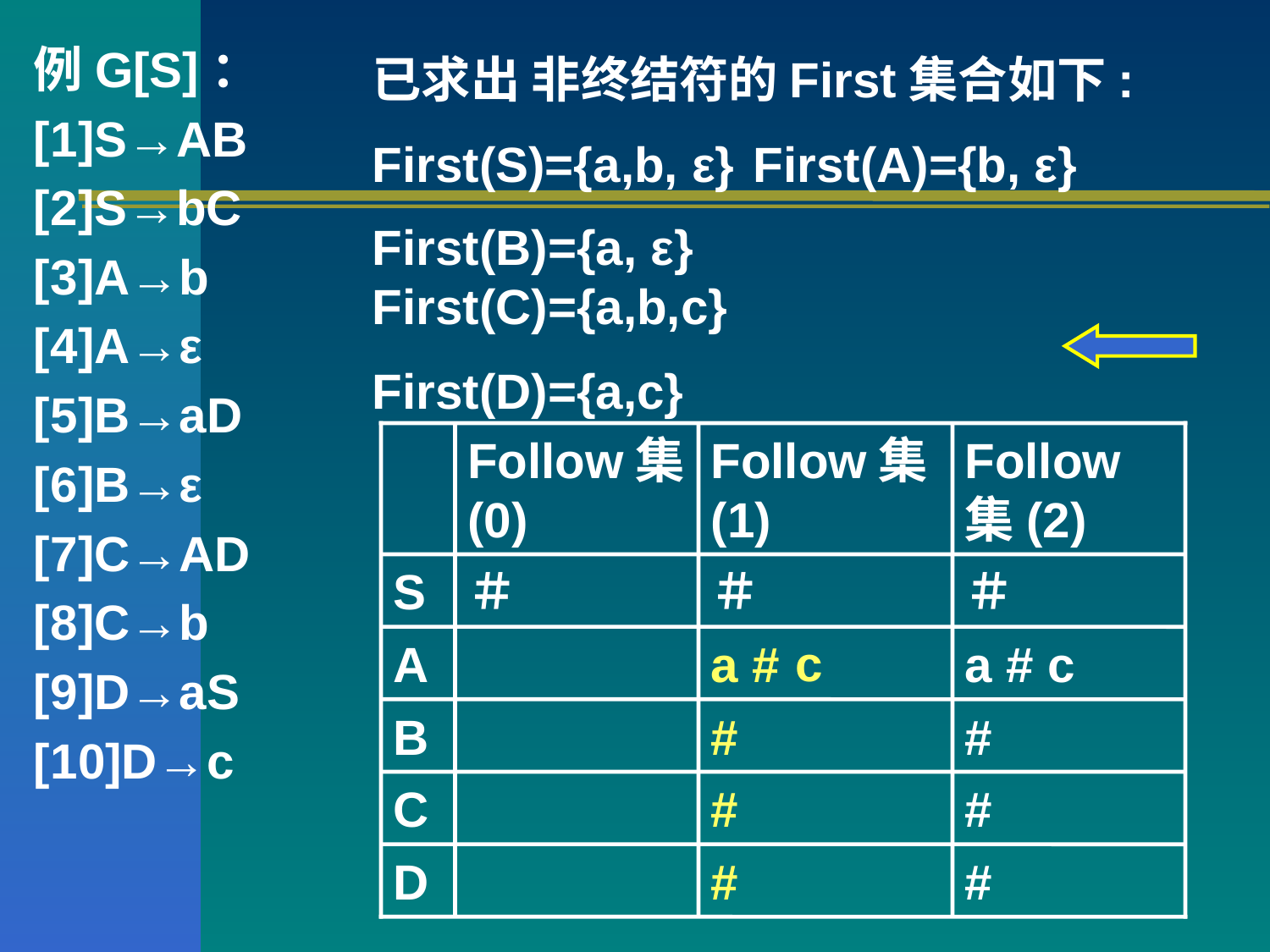

例G[S]：
[1]S→AB
[2]S→bC
[3]A→b
[4]A→ε
[5]B→aD
[6]B→ε
[7]C→AD
[8]C→b
[9]D→aS
[10]D→c
已求出 非终结符的First集合如下:
First(S)={a,b, ε} 	First(A)={b, ε}
First(B)={a, ε}		First(C)={a,b,c}
First(D)={a,c}

Follow集(0)

Follow集(1)

Follow集(2)

S

＃
＃
＃
a # c
#
#
#
c
A

a #
B

#
C

#
D

#